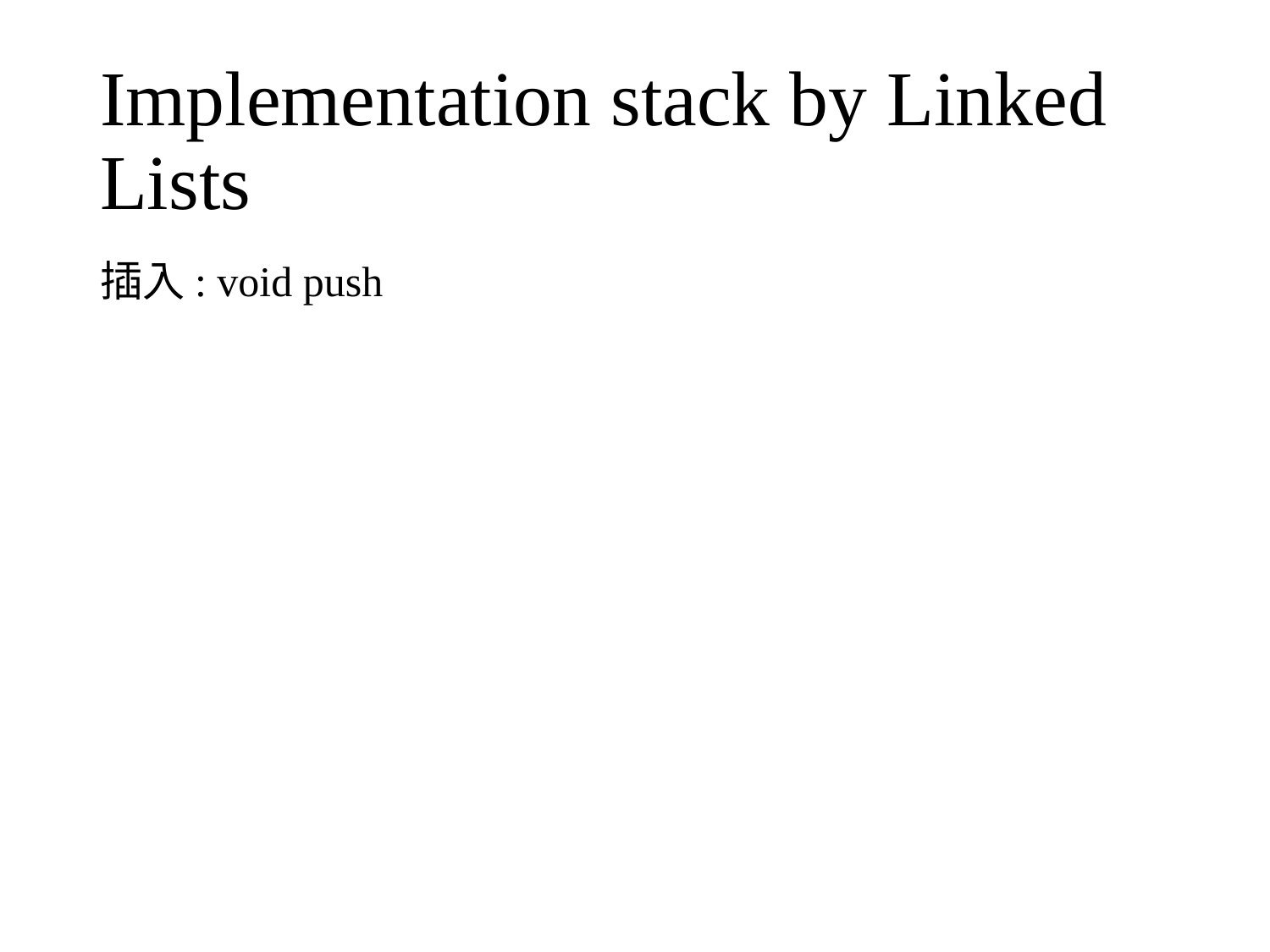

# Implementation stack by Linked Lists
插入: void push